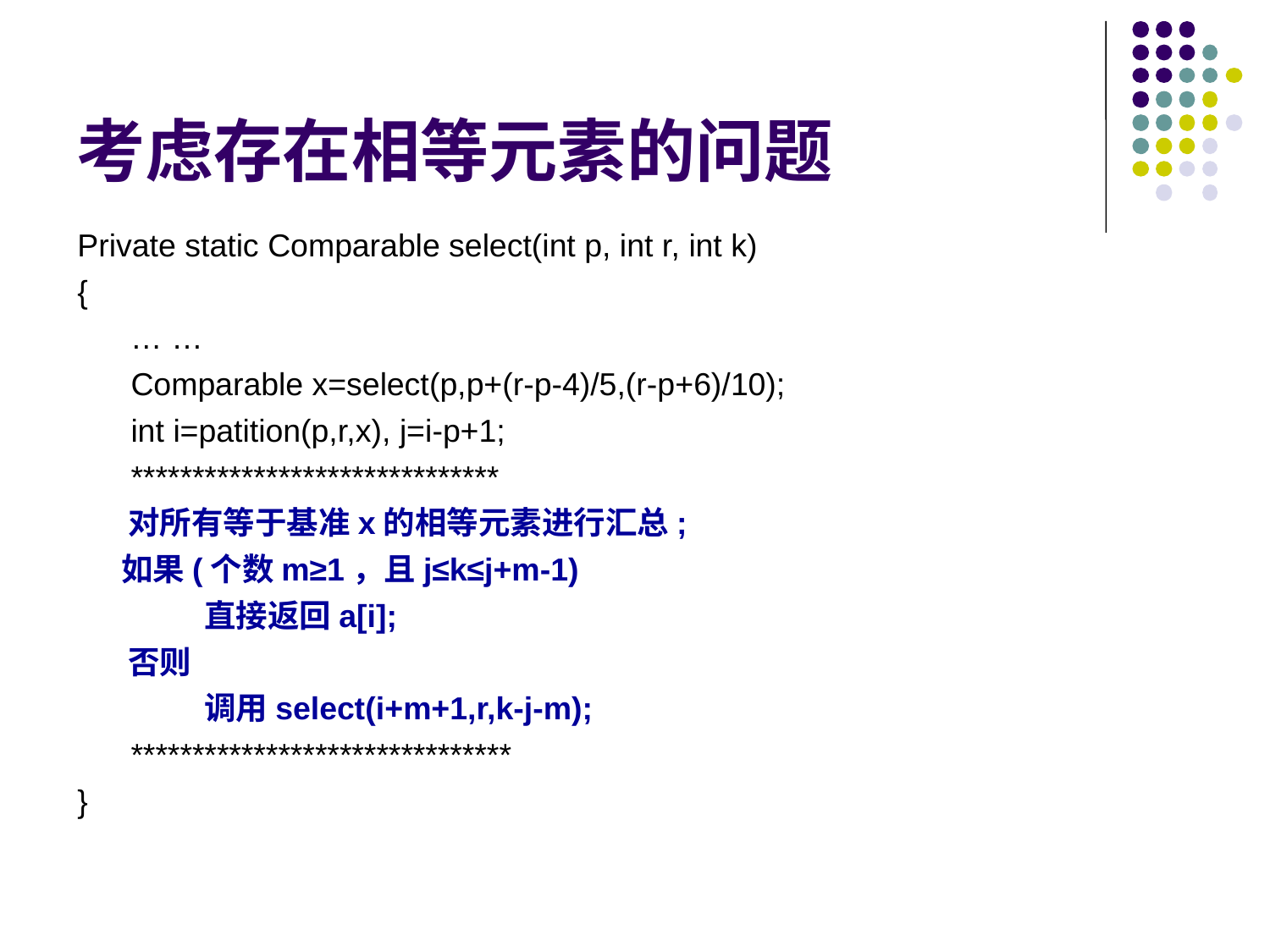

# 考虑存在相等元素的问题
Private static Comparable select(int p, int r, int k)
{
      … …
      Comparable x=select(p,p+(r-p-4)/5,(r-p+6)/10);
      int i=patition(p,r,x), j=i-p+1;
      ******************************
      对所有等于基准x的相等元素进行汇总;
     如果(个数m≥1，且j≤k≤j+m-1)
      	直接返回a[i];
      否则
	调用select(i+m+1,r,k-j-m);
      *******************************
}